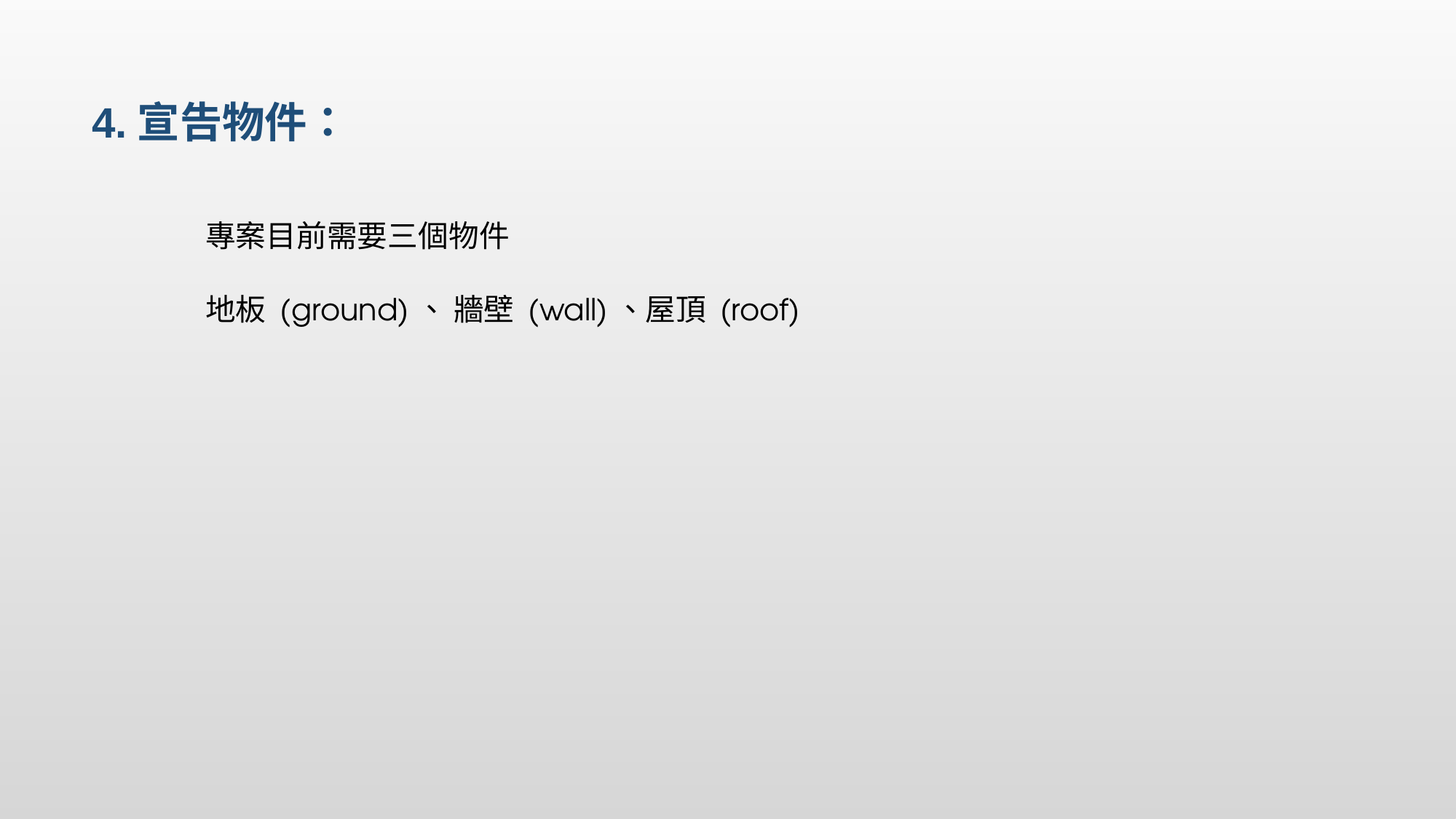

4.宣告物件：
專案目前需要三個物件

地板 (ground)、 牆壁 (wall)、屋頂 (roof)